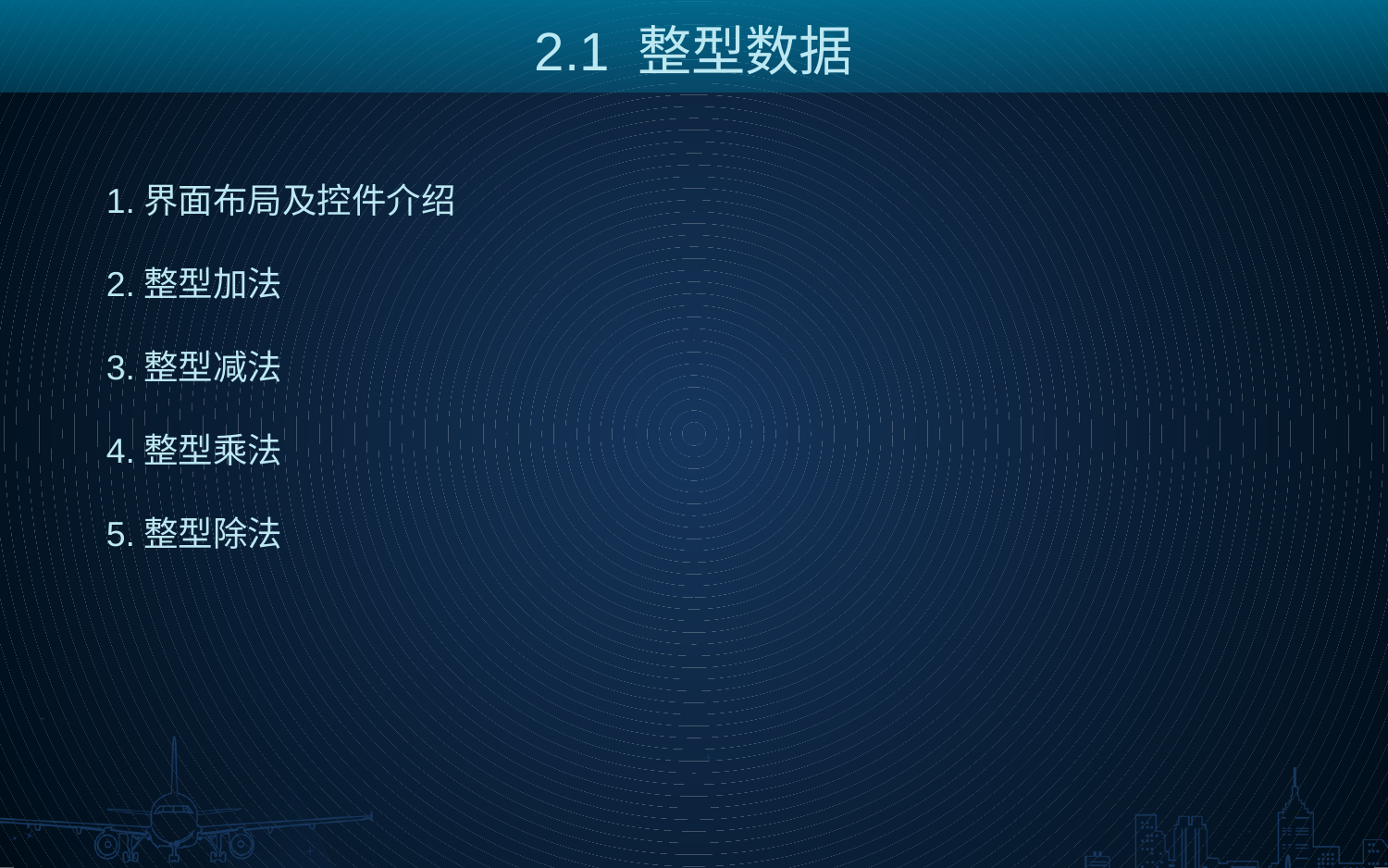

2.1 整型数据
1.界面布局及控件介绍

2.整型加法

3.整型减法

4.整型乘法

5.整型除法